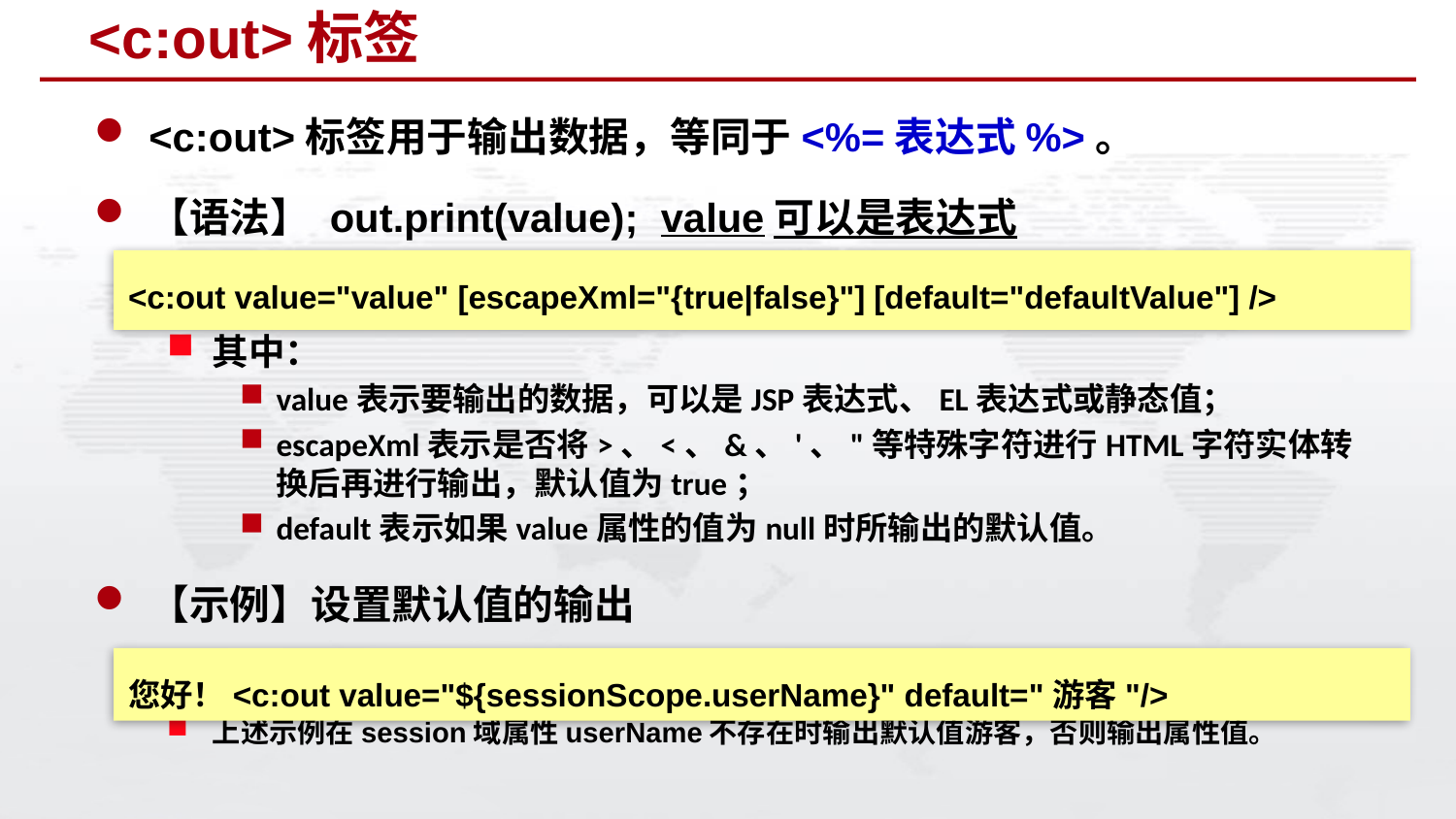

# <c:out>标签
<c:out>标签用于输出数据，等同于<%=表达式%>。
【语法】 out.print(value);  value可以是表达式

其中：
value表示要输出的数据，可以是JSP表达式、EL表达式或静态值；
escapeXml表示是否将>、<、&、'、"等特殊字符进行HTML字符实体转换后再进行输出，默认值为true；
default表示如果value属性的值为null时所输出的默认值。
【示例】设置默认值的输出

上述示例在session域属性userName不存在时输出默认值游客，否则输出属性值。
<c:out value="value" [escapeXml="{true|false}"] [default="defaultValue"] />
您好！<c:out value="${sessionScope.userName}" default="游客"/>